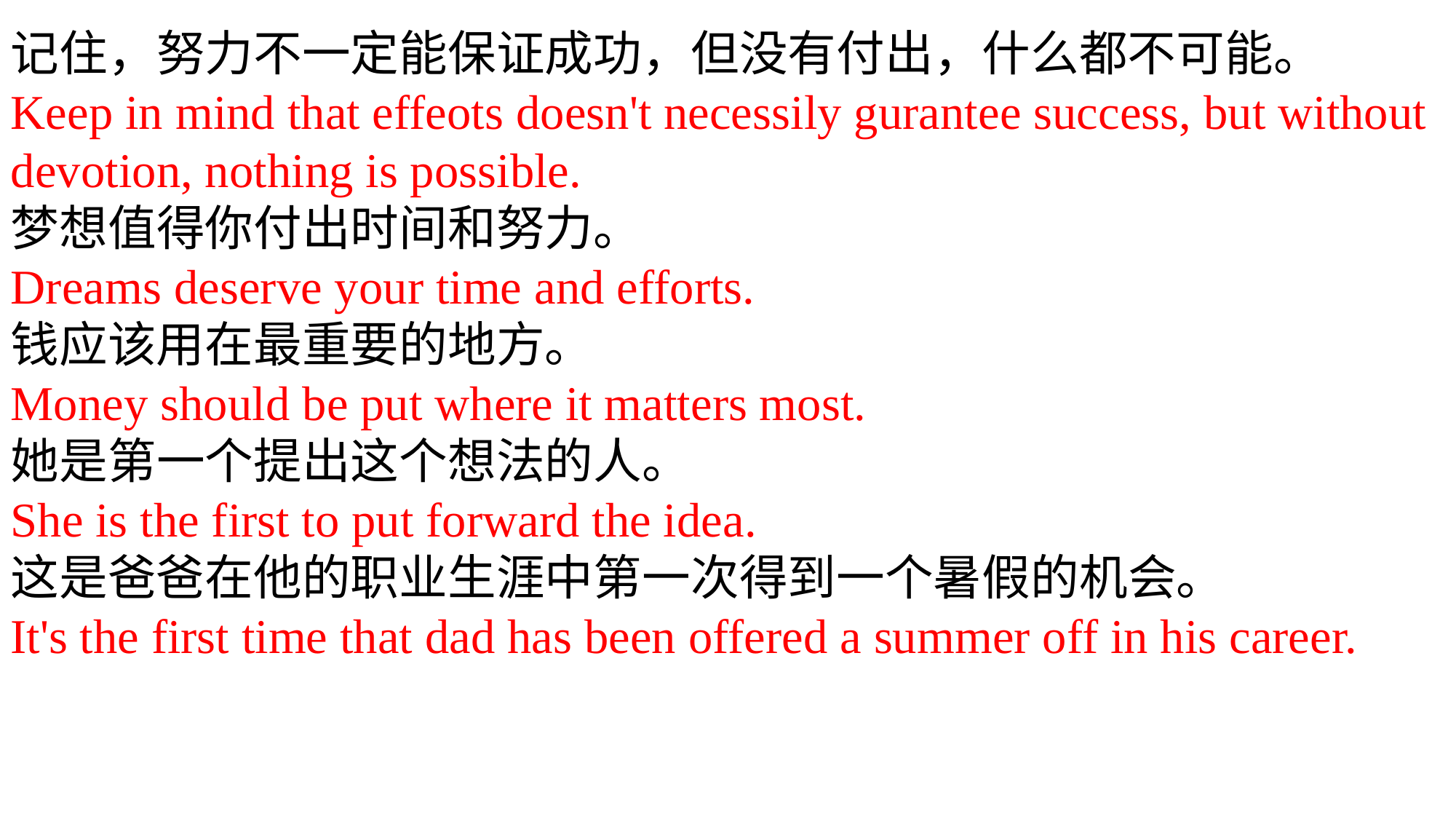

记住，努力不一定能保证成功，但没有付出，什么都不可能。
Keep in mind that effeots doesn't necessily gurantee success, but without devotion, nothing is possible.
梦想值得你付出时间和努力。
Dreams deserve your time and efforts.
钱应该用在最重要的地方。
Money should be put where it matters most.
她是第一个提出这个想法的人。
She is the first to put forward the idea.
这是爸爸在他的职业生涯中第一次得到一个暑假的机会。
It's the first time that dad has been offered a summer off in his career.